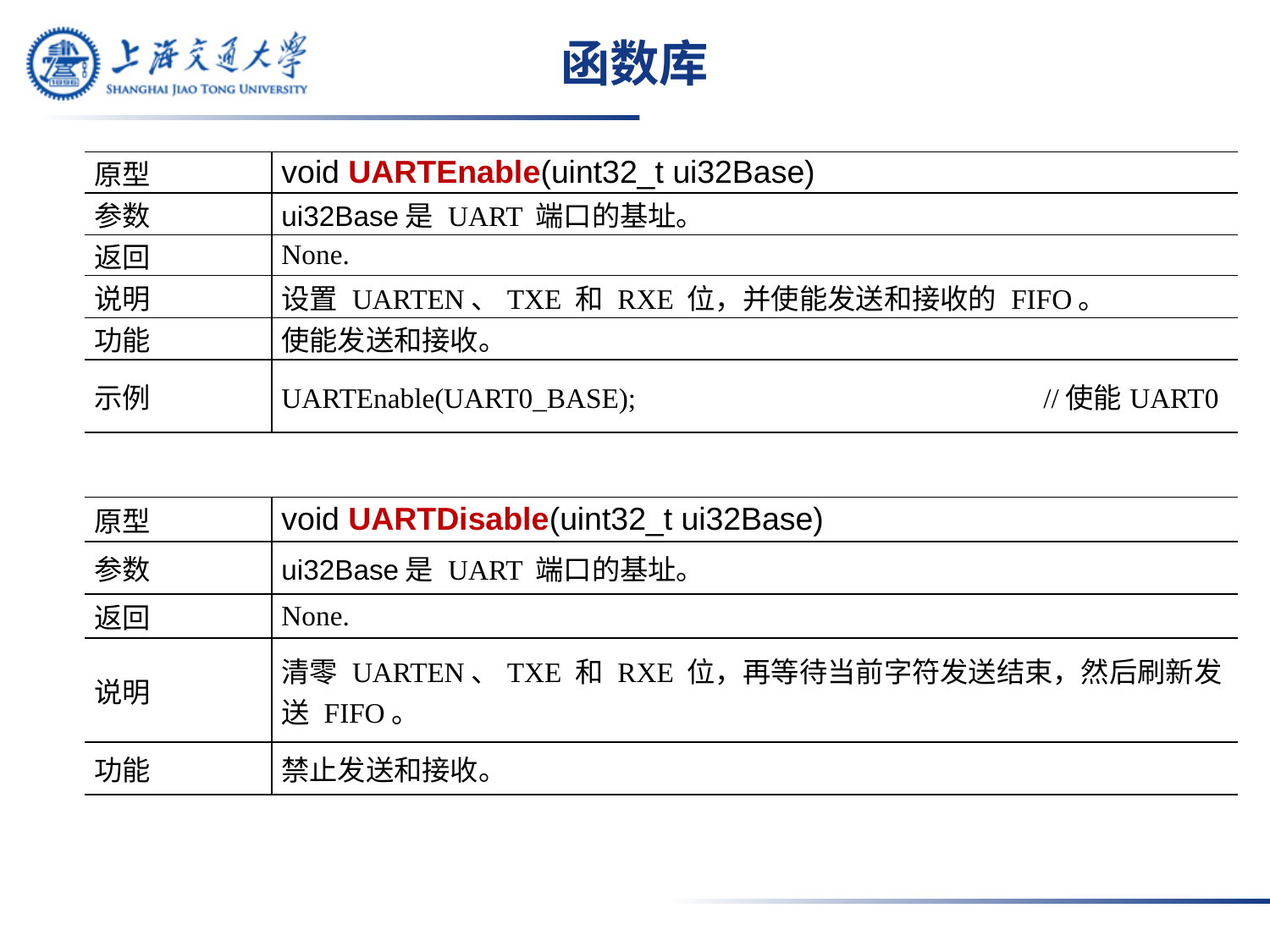

# 函数库
| 原型 | void UARTEnable(uint32\_t ui32Base) |
| --- | --- |
| 参数 | ui32Base是 UART 端口的基址。 |
| 返回 | None. |
| 说明 | 设置 UARTEN、TXE 和 RXE 位，并使能发送和接收的 FIFO。 |
| 功能 | 使能发送和接收。 |
| 示例 | UARTEnable(UART0\_BASE); //使能UART0 |
| 原型 | void UARTDisable(uint32\_t ui32Base) |
| --- | --- |
| 参数 | ui32Base是 UART 端口的基址。 |
| 返回 | None. |
| 说明 | 清零 UARTEN、TXE 和 RXE 位，再等待当前字符发送结束，然后刷新发送 FIFO。 |
| 功能 | 禁止发送和接收。 |